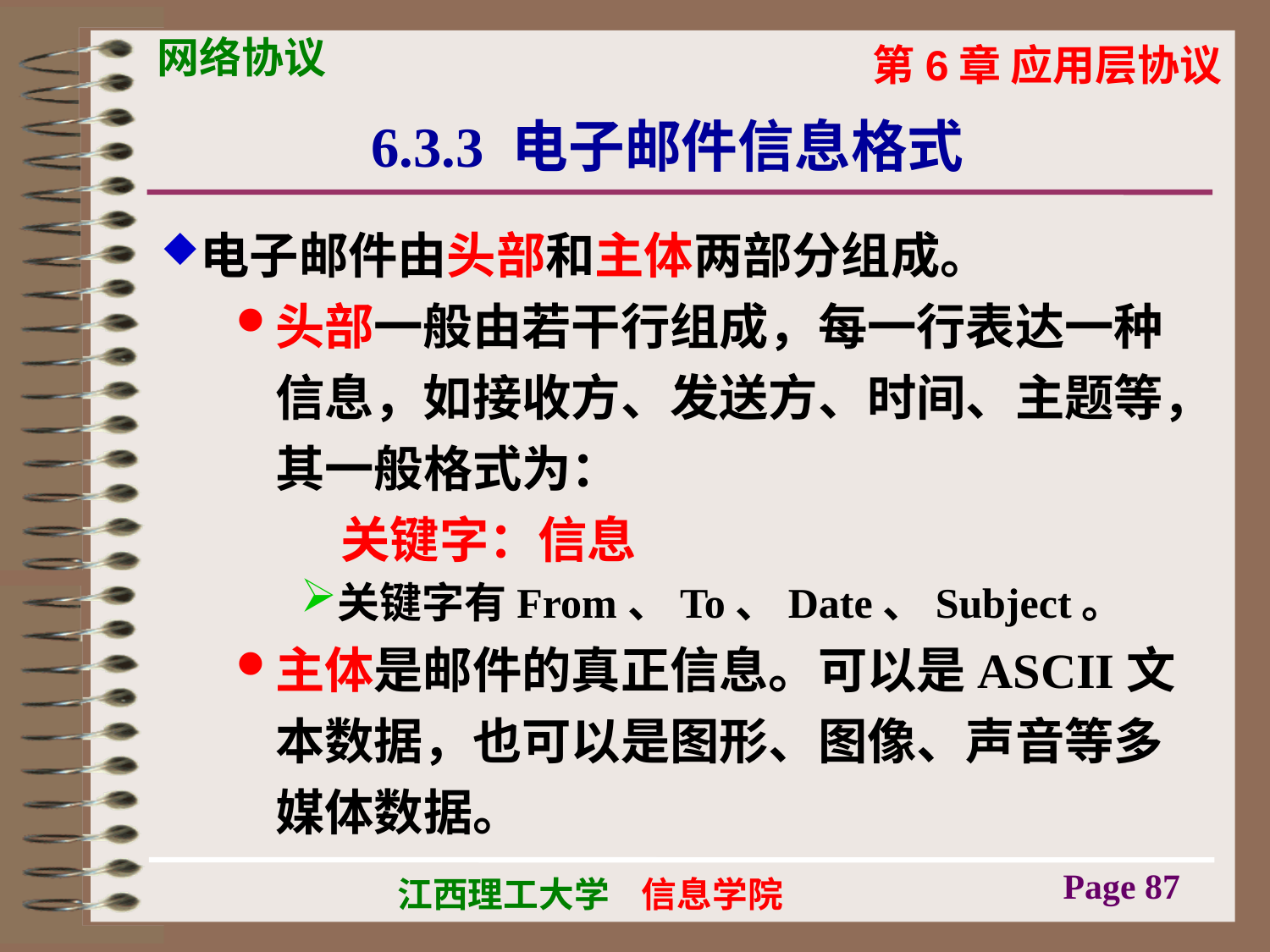

# 6.3.3 电子邮件信息格式
电子邮件由头部和主体两部分组成。
头部一般由若干行组成，每一行表达一种信息，如接收方、发送方、时间、主题等，其一般格式为：
               关键字：信息
关键字有From、To、Date、Subject。
主体是邮件的真正信息。可以是ASCII文本数据，也可以是图形、图像、声音等多媒体数据。
Page 87